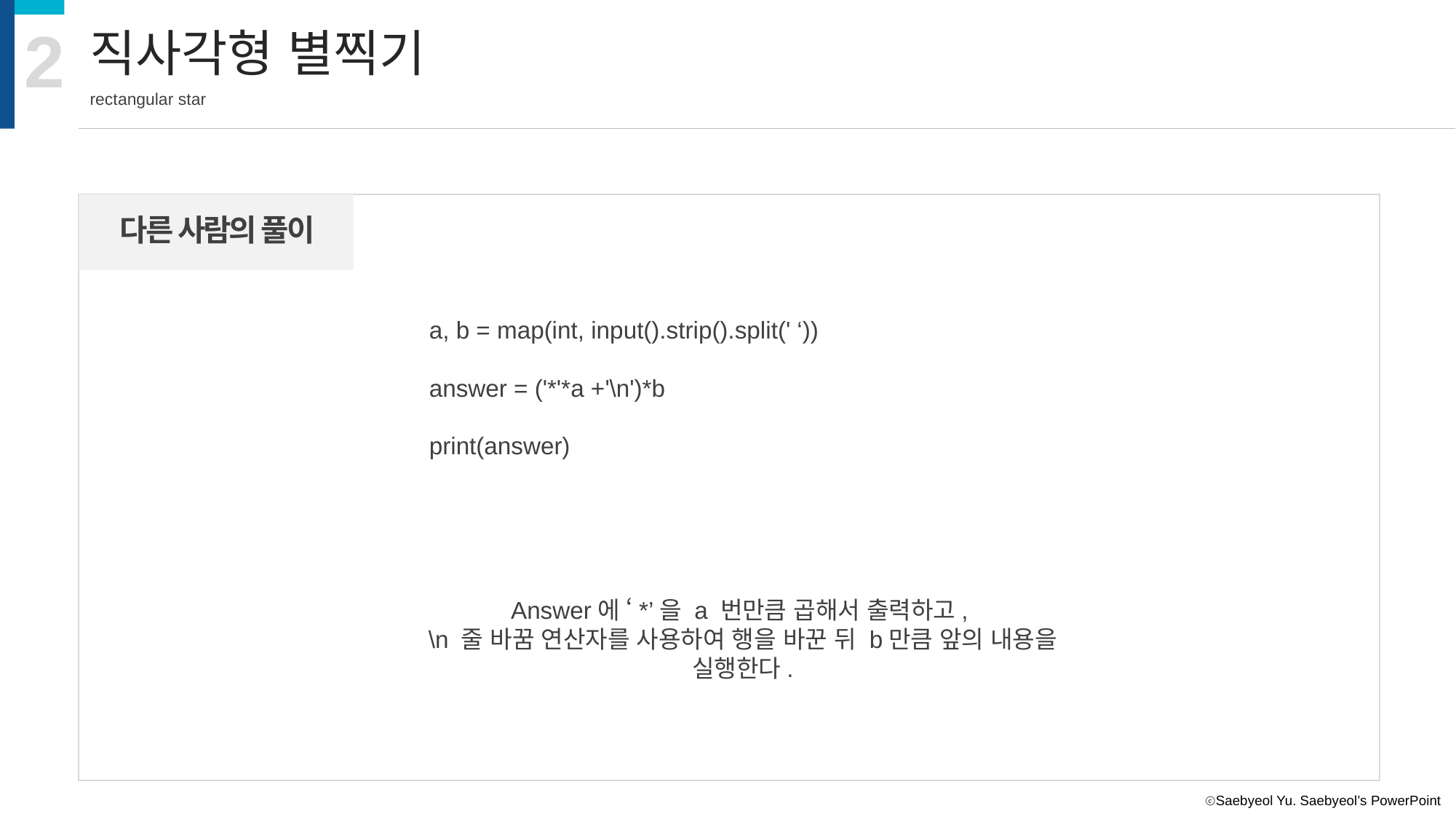

2
직사각형 별찍기
rectangular star

다른 사람의 풀이
a, b = map(int, input().strip().split(' ‘))

answer = ('*'*a +'\n')*b

print(answer)
Answer에 ‘*’을 a 번만큼 곱해서 출력하고,
\n 줄 바꿈 연산자를 사용하여 행을 바꾼 뒤 b만큼 앞의 내용을 실행한다.